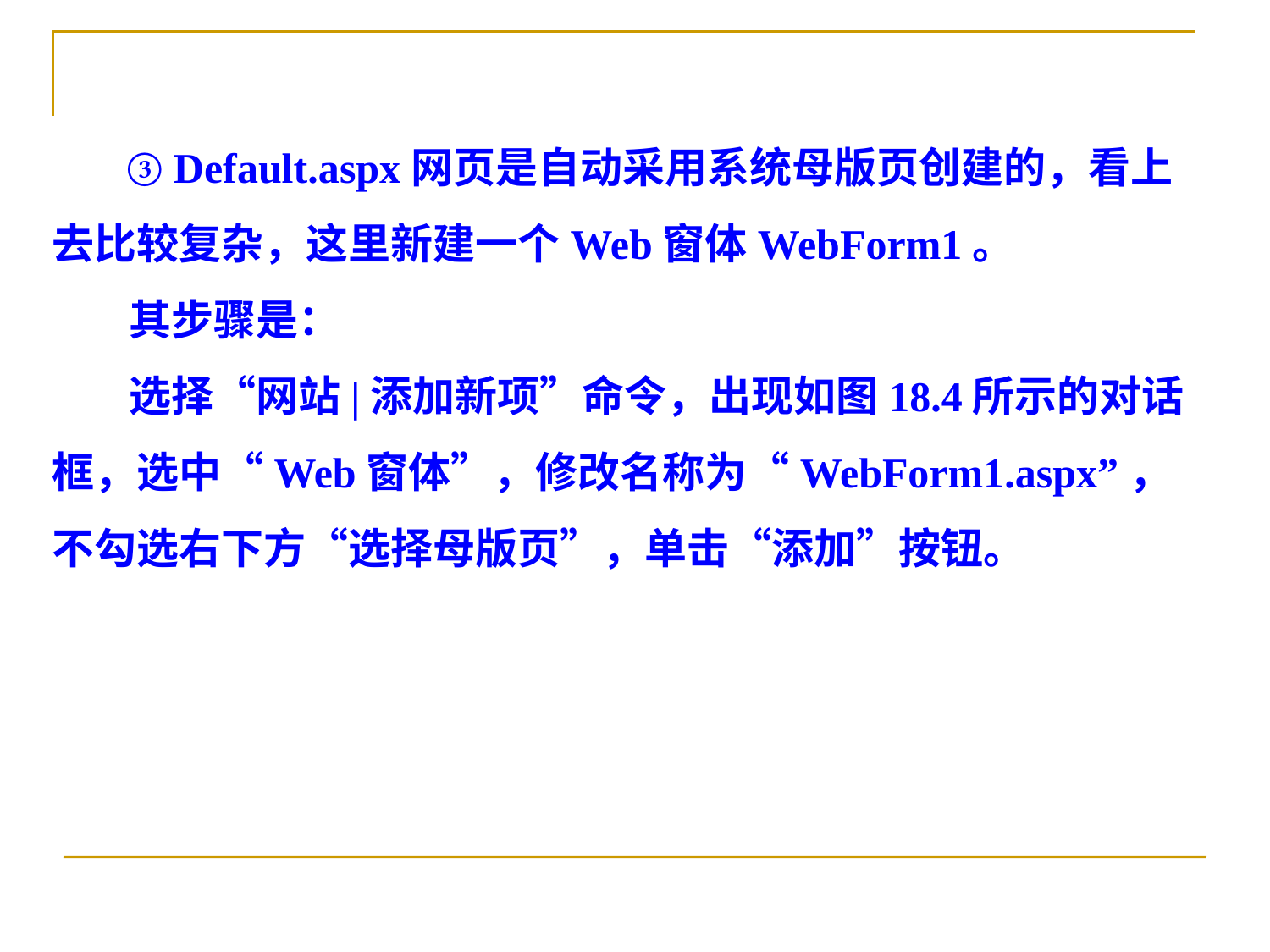

③ Default.aspx网页是自动采用系统母版页创建的，看上去比较复杂，这里新建一个Web窗体WebForm1。
       其步骤是：
       选择“网站|添加新项”命令，出现如图18.4所示的对话框，选中“Web窗体”，修改名称为“WebForm1.aspx”，不勾选右下方“选择母版页”，单击“添加”按钮。